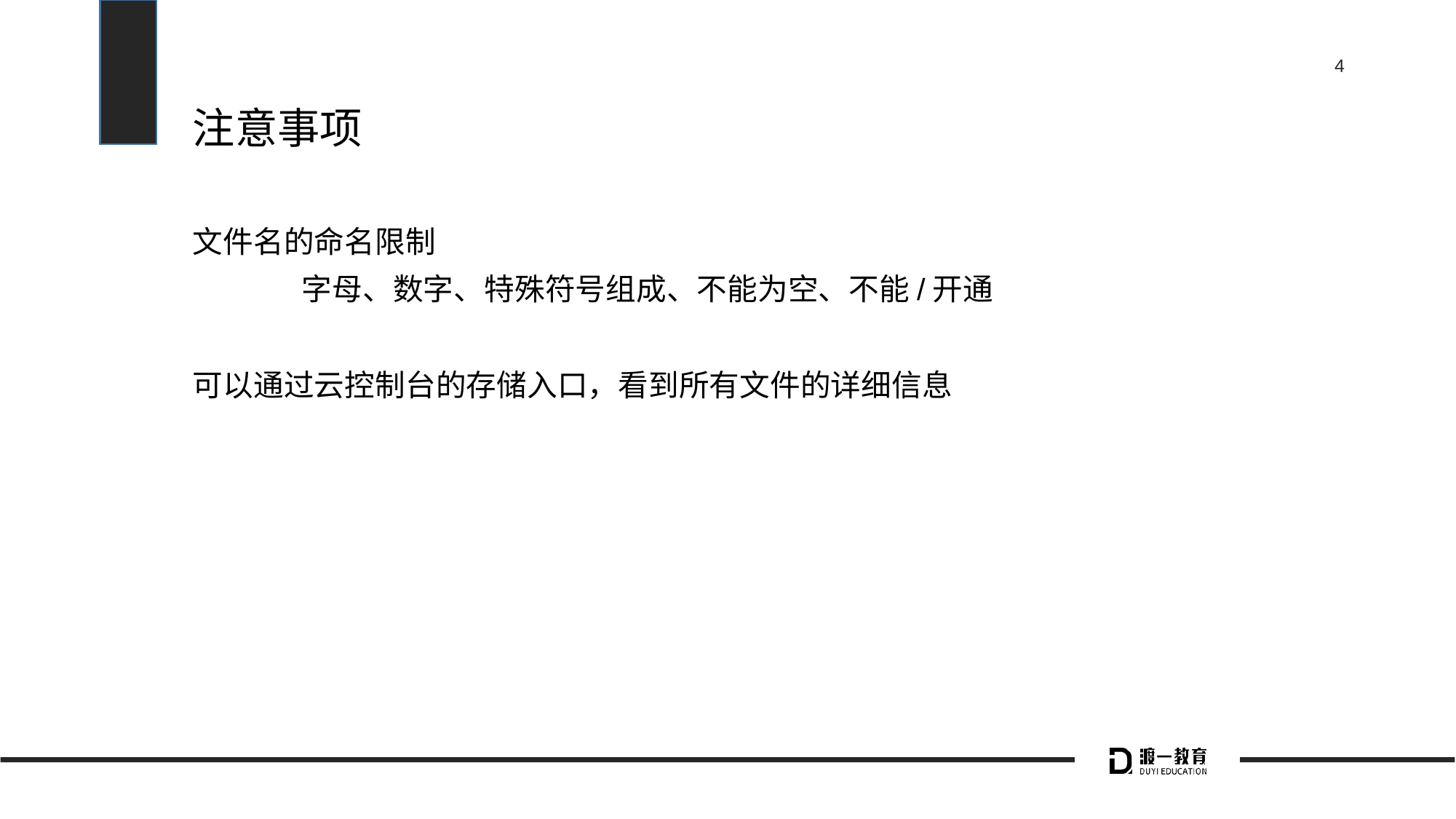

# 注意事项
文件名的命名限制
	字母、数字、特殊符号组成、不能为空、不能/开通

可以通过云控制台的存储入口，看到所有文件的详细信息